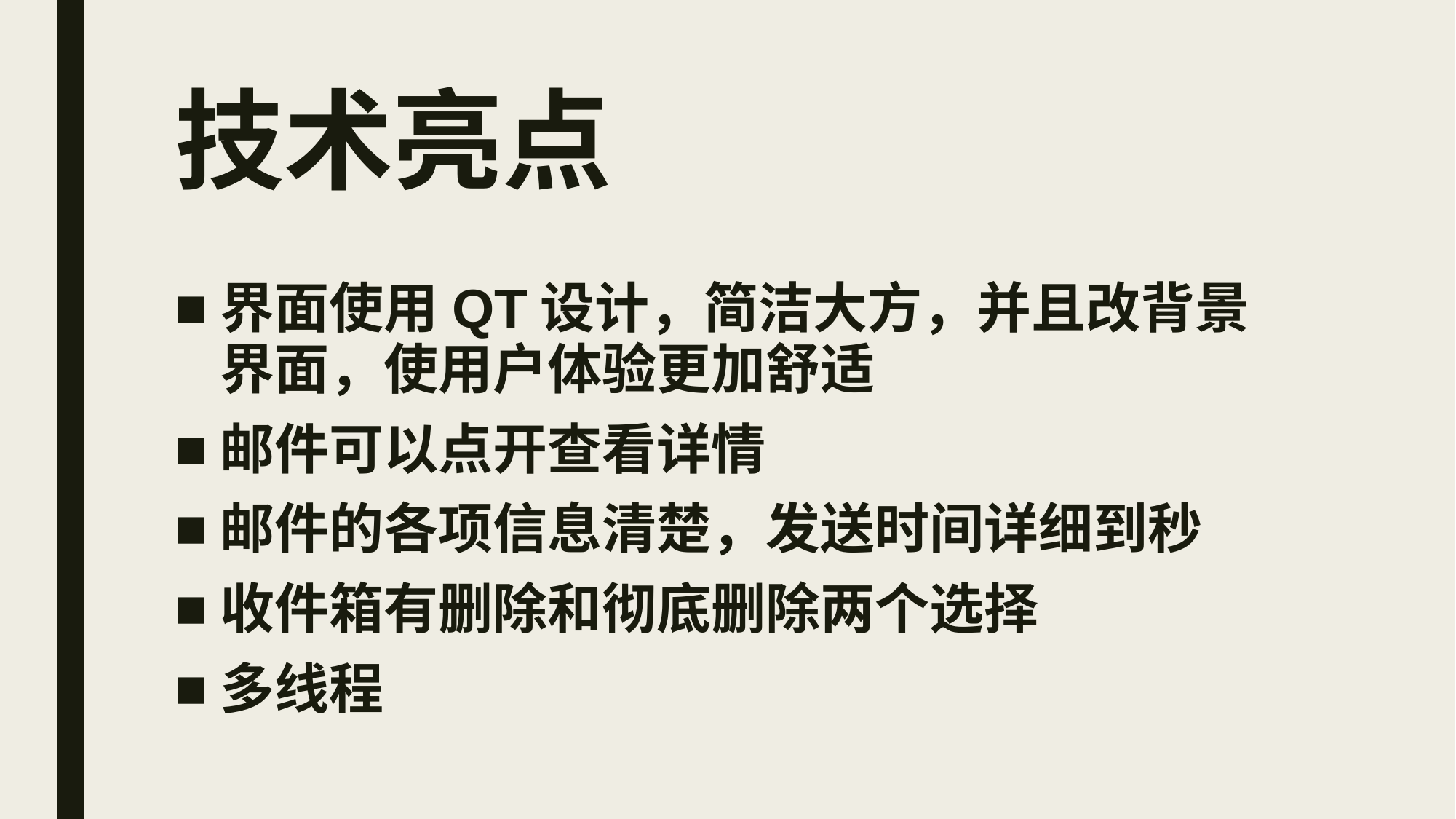

# 技术亮点
界面使用QT设计，简洁大方，并且改背景界面，使用户体验更加舒适
邮件可以点开查看详情
邮件的各项信息清楚，发送时间详细到秒
收件箱有删除和彻底删除两个选择
多线程